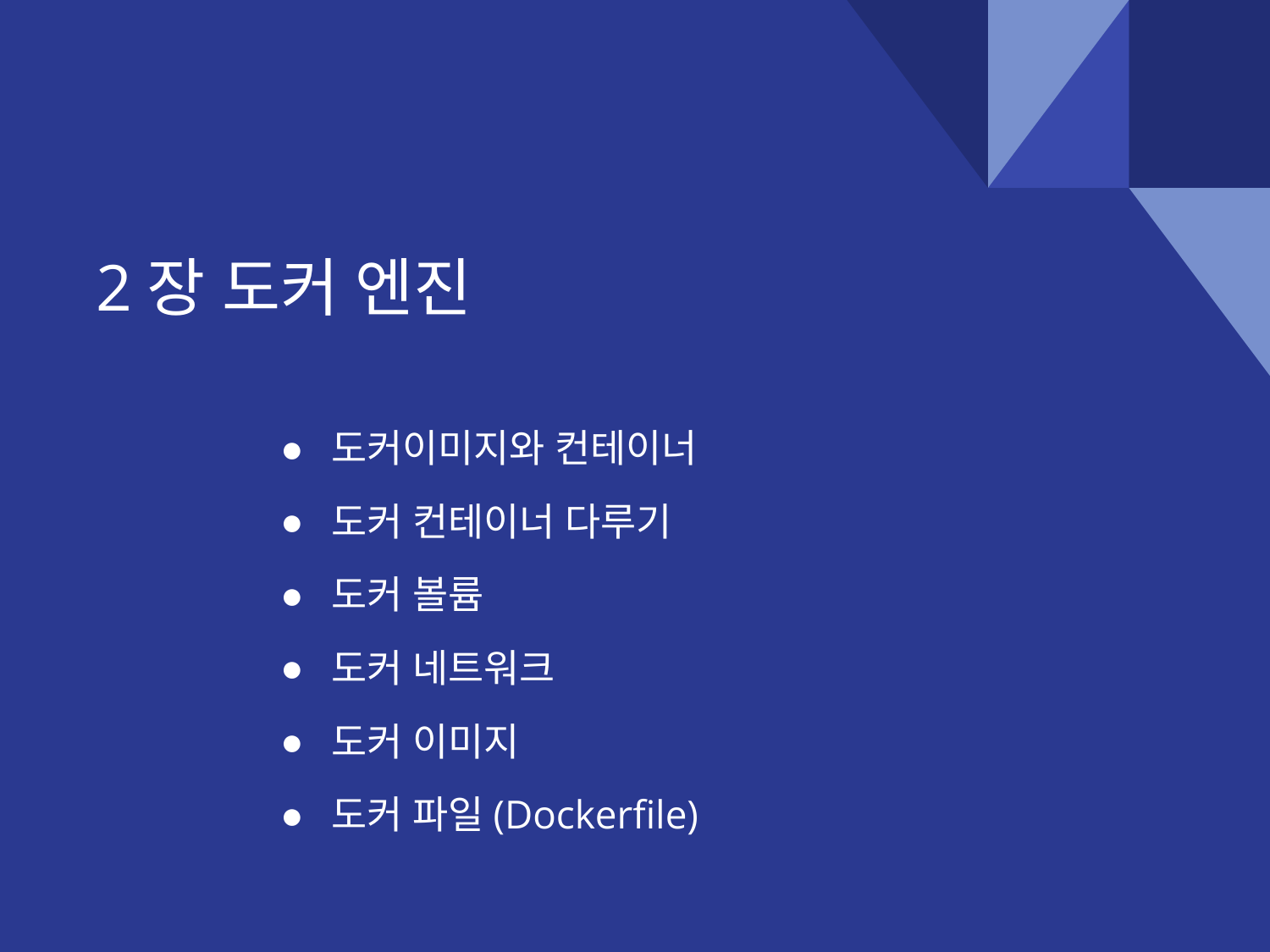

# 2장 도커 엔진
도커이미지와 컨테이너
도커 컨테이너 다루기
도커 볼륨
도커 네트워크
도커 이미지
도커 파일(Dockerfile)